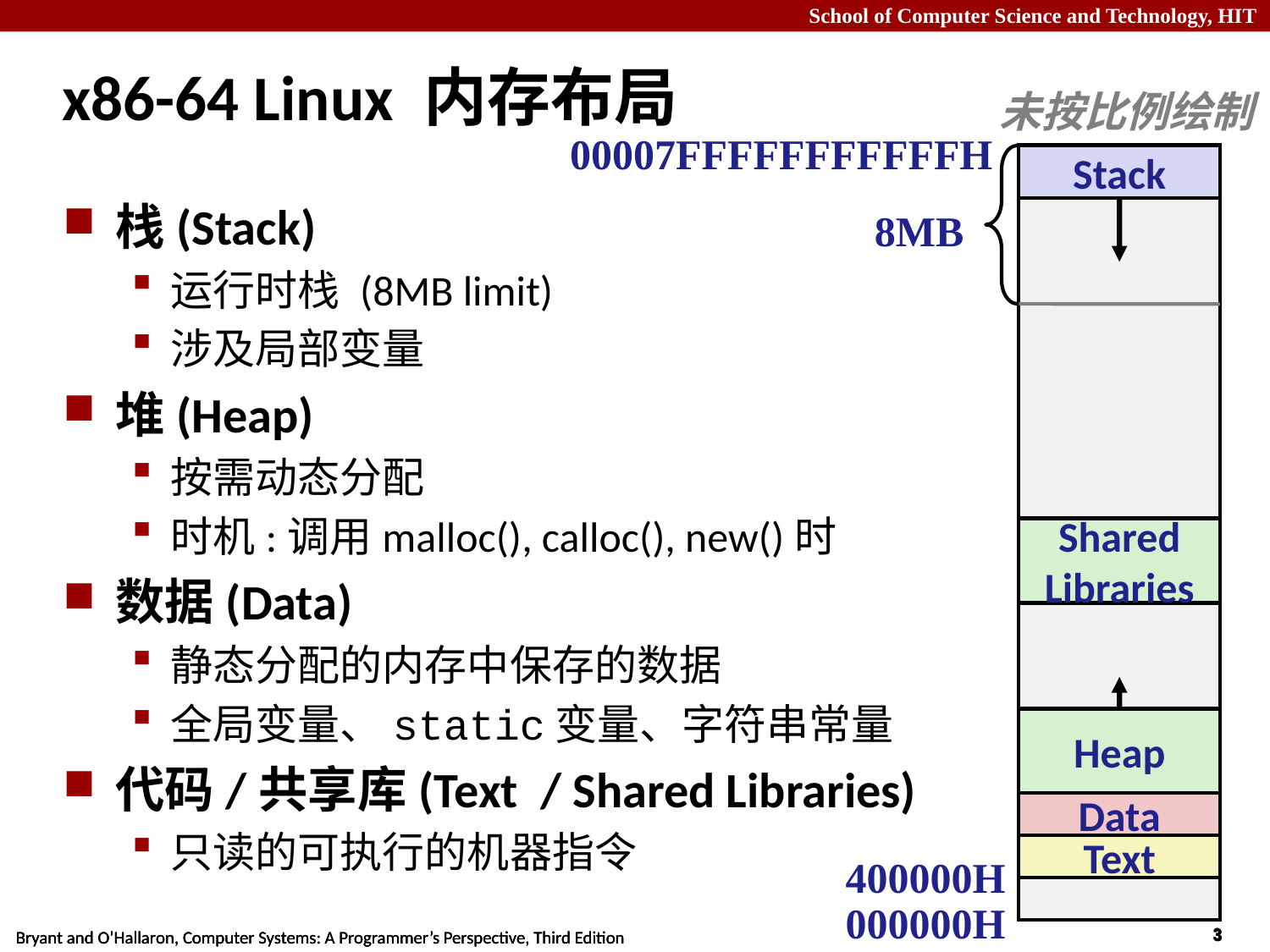

# x86-64 Linux 内存布局
未按比例绘制
00007FFFFFFFFFFFH

Stack
8MB

Shared
Libraries

Heap
Data
Text
400000H
000000H
栈(Stack)
运行时栈 (8MB limit)
涉及局部变量
堆(Heap)
按需动态分配
时机:调用malloc(), calloc(), new()时
数据(Data)
静态分配的内存中保存的数据
全局变量、static变量、字符串常量
代码/共享库(Text  / Shared Libraries)
只读的可执行的机器指令